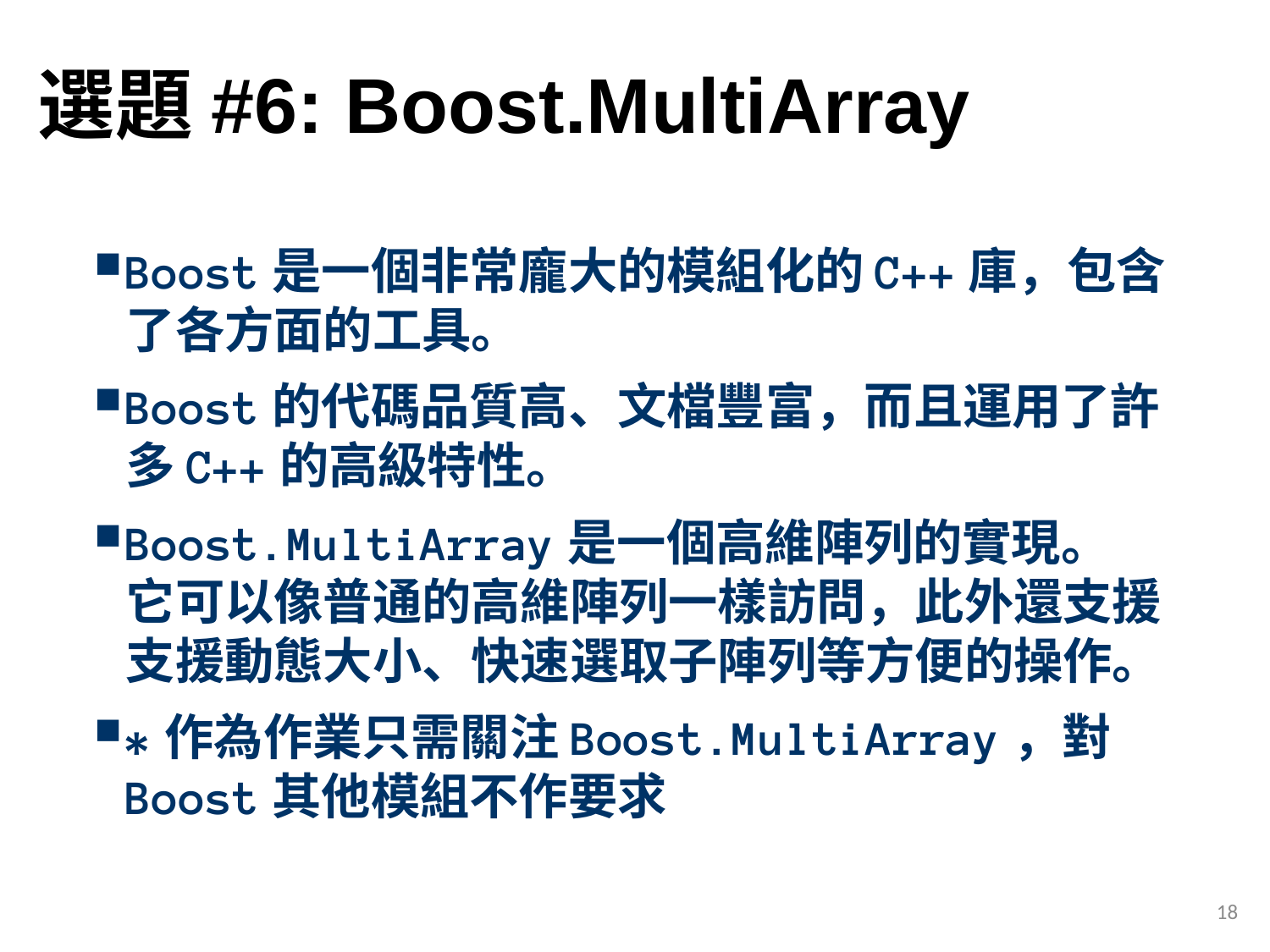

# 選題#6: Boost.MultiArray
Boost是一個非常龐大的模組化的C++庫，包含了各方面的工具。
Boost的代碼品質高、文檔豐富，而且運用了許多C++的高級特性。
Boost.MultiArray是一個高維陣列的實現。
它可以像普通的高維陣列一樣訪問，此外還支援支援動態大小、快速選取子陣列等方便的操作。
*作為作業只需關注Boost.MultiArray，對Boost其他模組不作要求
18